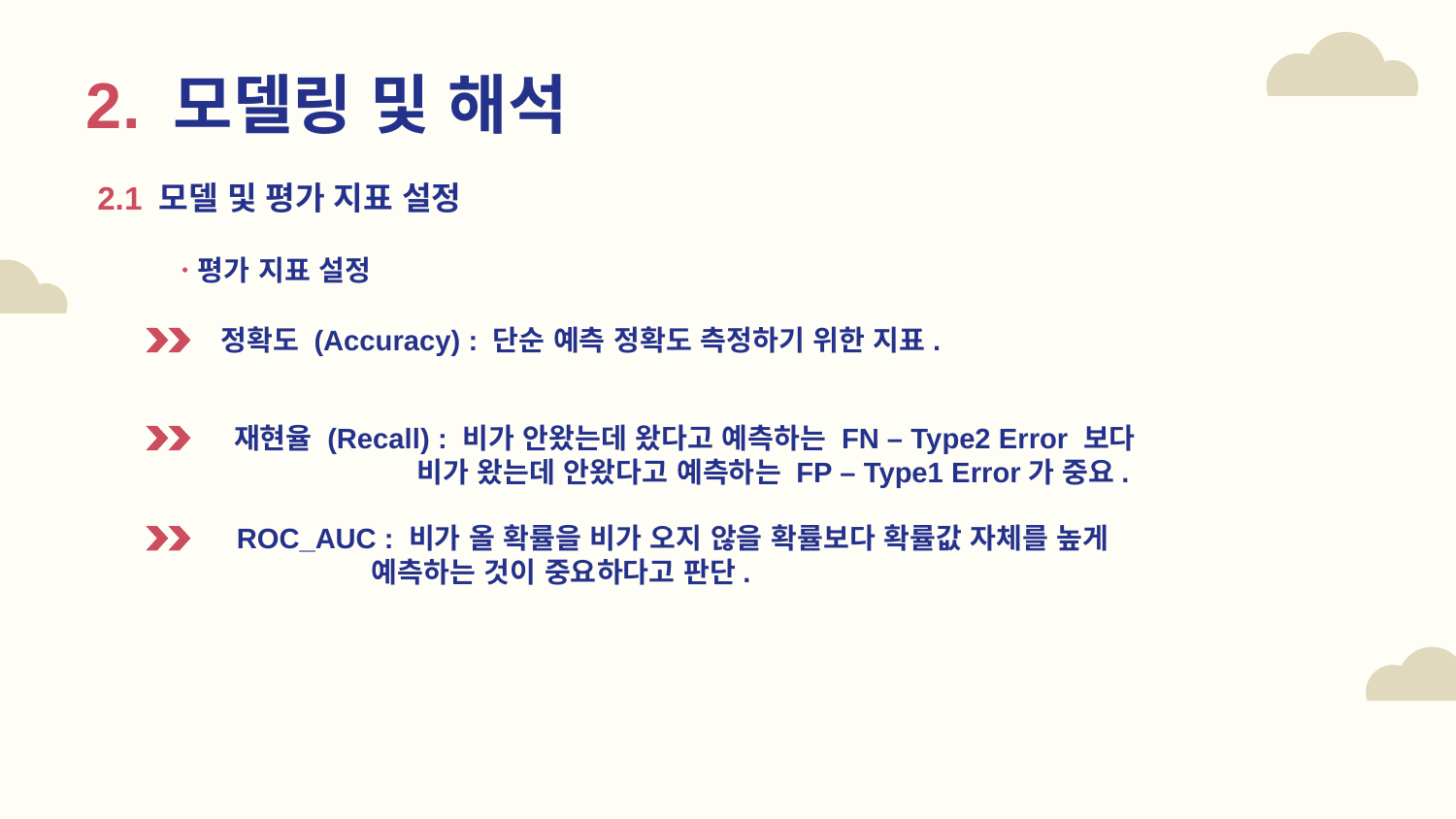

2. 모델링 및 해석
2.1 모델 및 평가 지표 설정
ㆍ평가 지표 설정
정확도 (Accuracy) : 단순 예측 정확도 측정하기 위한 지표.

재현율 (Recall) : 비가 안왔는데 왔다고 예측하는 FN – Type2 Error 보다
                      비가 왔는데 안왔다고 예측하는 FP – Type1 Error가 중요.

ROC_AUC : 비가 올 확률을 비가 오지 않을 확률보다 확률값 자체를 높게
                예측하는 것이 중요하다고 판단.